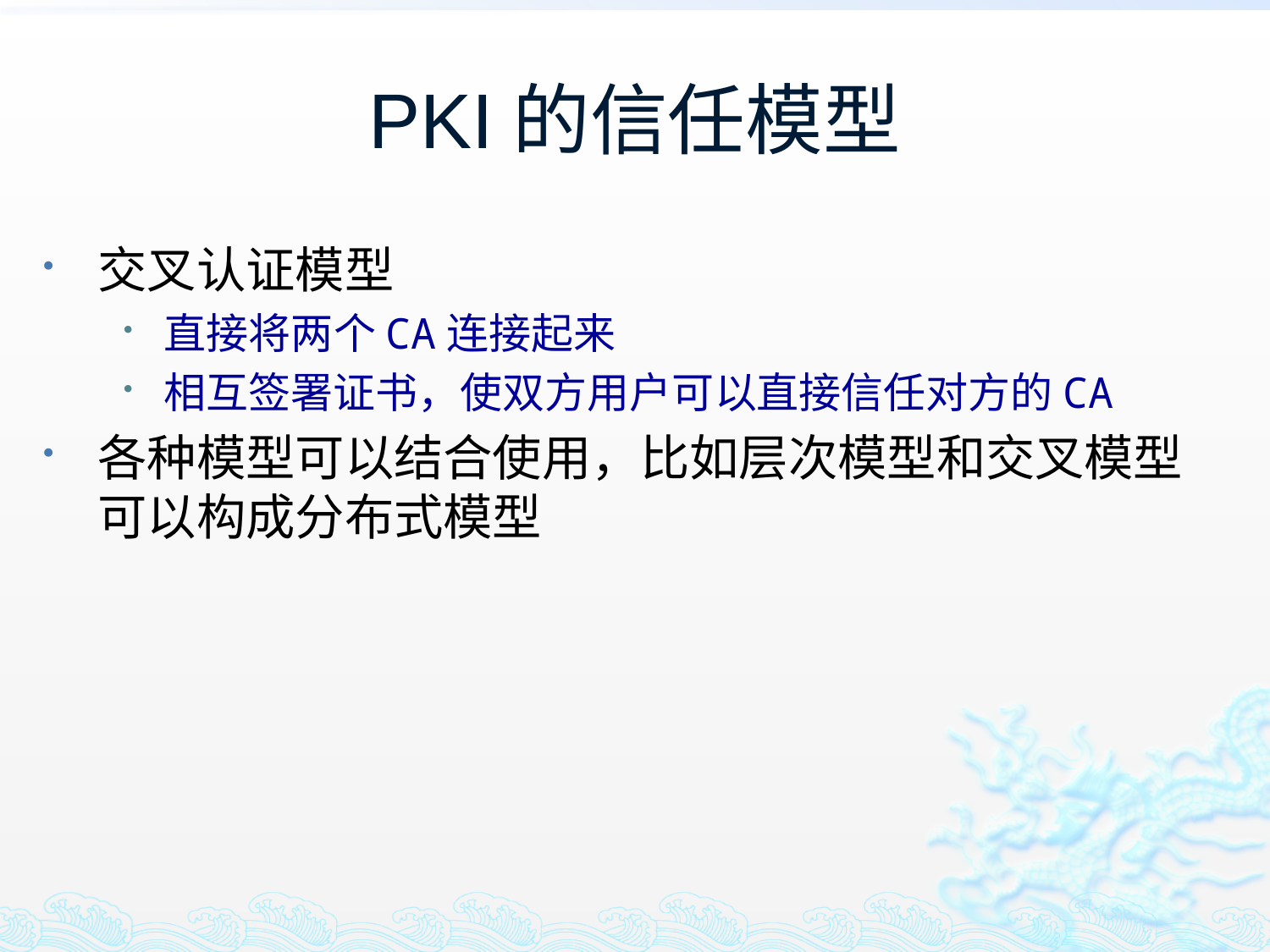

# PKI的信任模型
交叉认证模型
直接将两个CA连接起来
相互签署证书，使双方用户可以直接信任对方的CA
各种模型可以结合使用，比如层次模型和交叉模型可以构成分布式模型